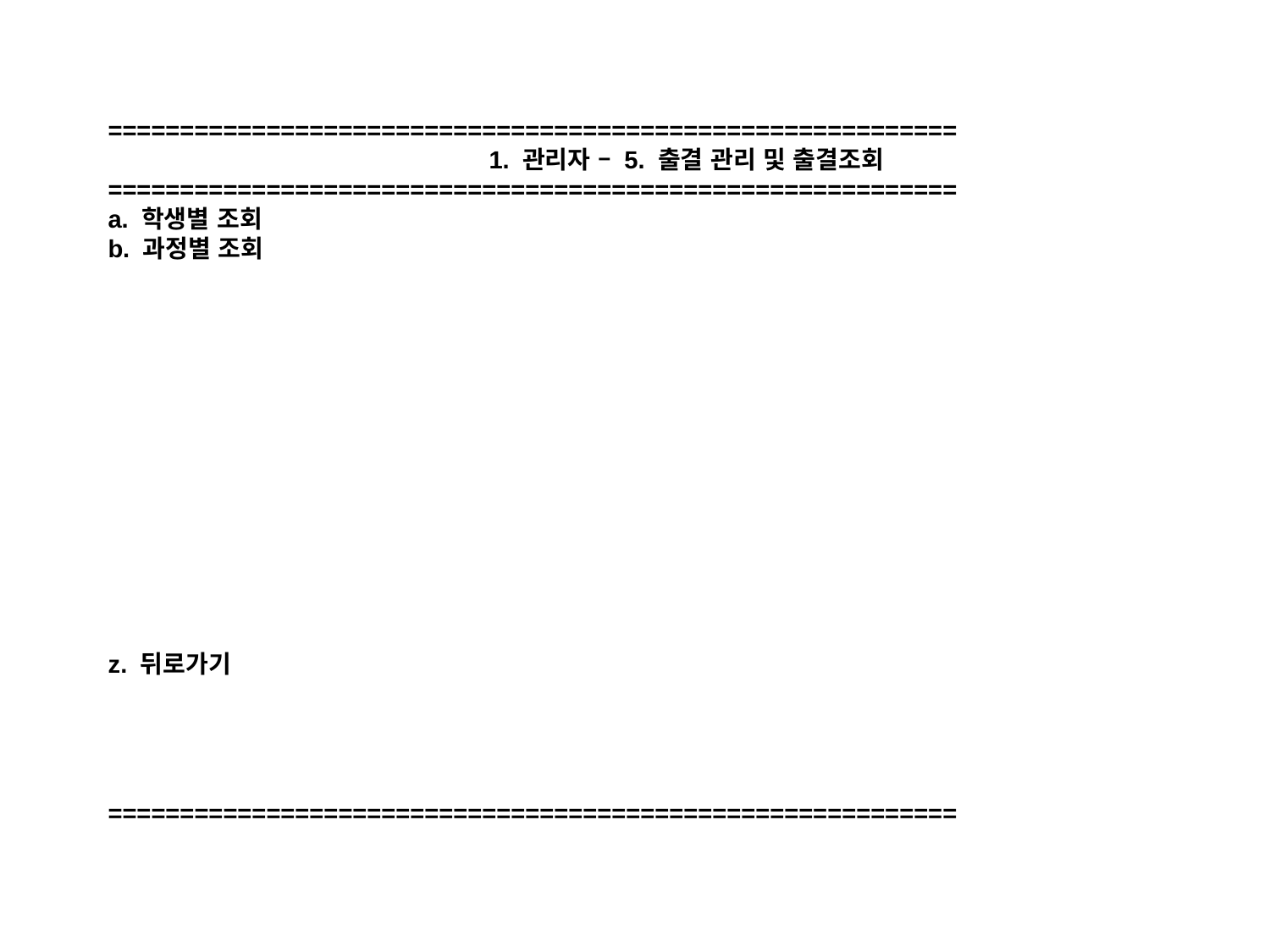

===========================================================
			1. 관리자 – 5. 출결 관리 및 출결조회
===========================================================
a. 학생별 조회
b. 과정별 조회

z. 뒤로가기
===========================================================